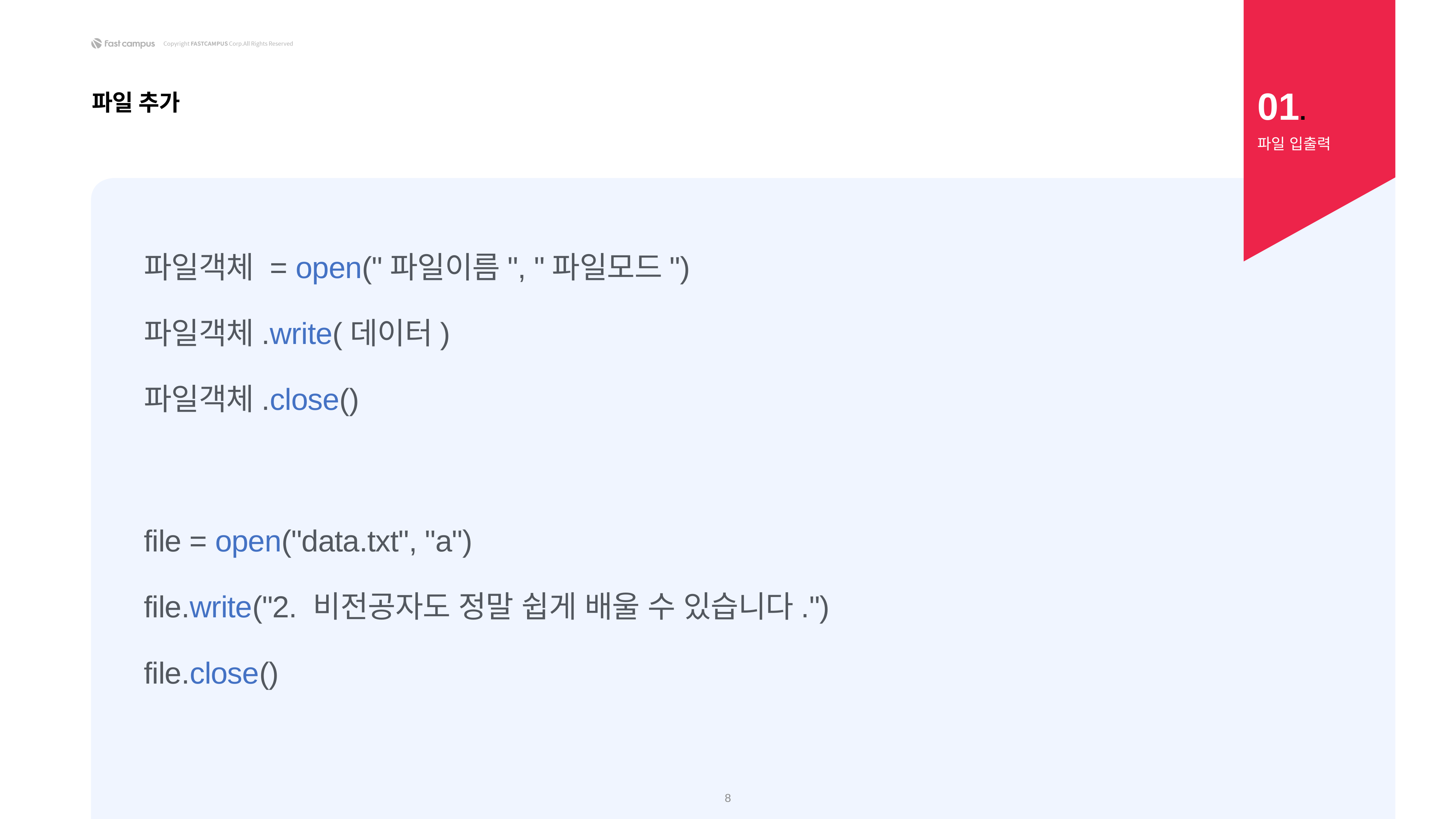

01.
파일 추가
파일 입출력
파일객체 = open("파일이름", "파일모드")
파일객체.write(데이터)
파일객체.close()
file = open("data.txt", "a")
file.write("2. 비전공자도 정말 쉽게 배울 수 있습니다.")
file.close()
8